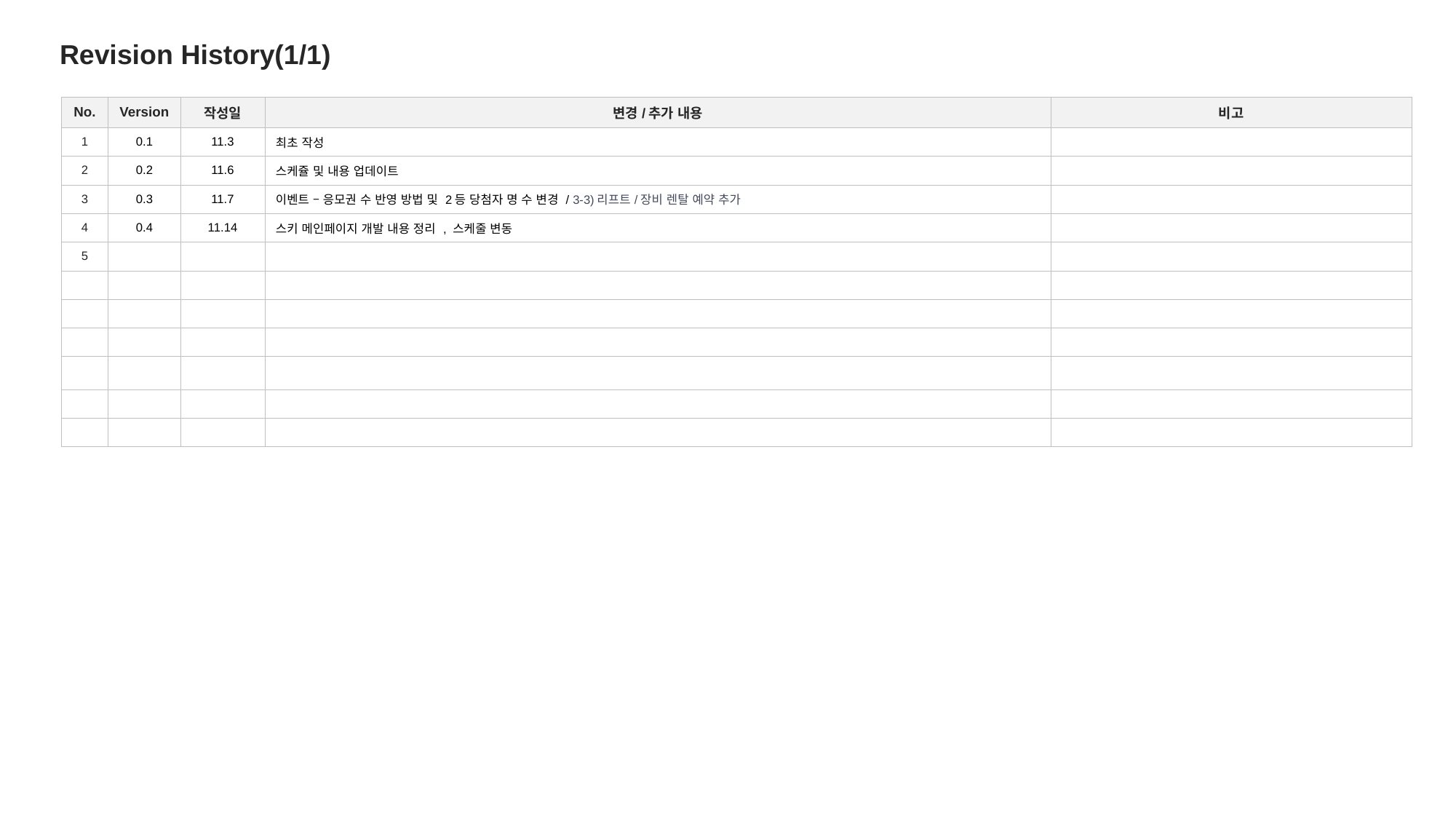

Revision History(1/1)
| No. | Version | 작성일 | 변경/추가 내용 | 비고 |
| --- | --- | --- | --- | --- |
| 1 | 0.1 | 11.3 | 최초 작성 |  |
| 2 | 0.2 | 11.6 | 스케쥴 및 내용 업데이트 |  |
| 3 | 0.3 | 11.7 | 이벤트 – 응모권 수 반영 방법 및 2등 당첨자 명 수 변경 / 3-3)리프트/장비 렌탈 예약 추가 |  |
| 4 | 0.4 | 11.14 | 스키 메인페이지 개발 내용 정리 , 스케줄 변동 |  |
| 5 |  |  |  |  |
|  |  |  |  |  |
|  |  |  |  |  |
|  |  |  |  |  |
|  |  |  |  |  |
|  |  |  |  |  |
|  |  |  |  |  |